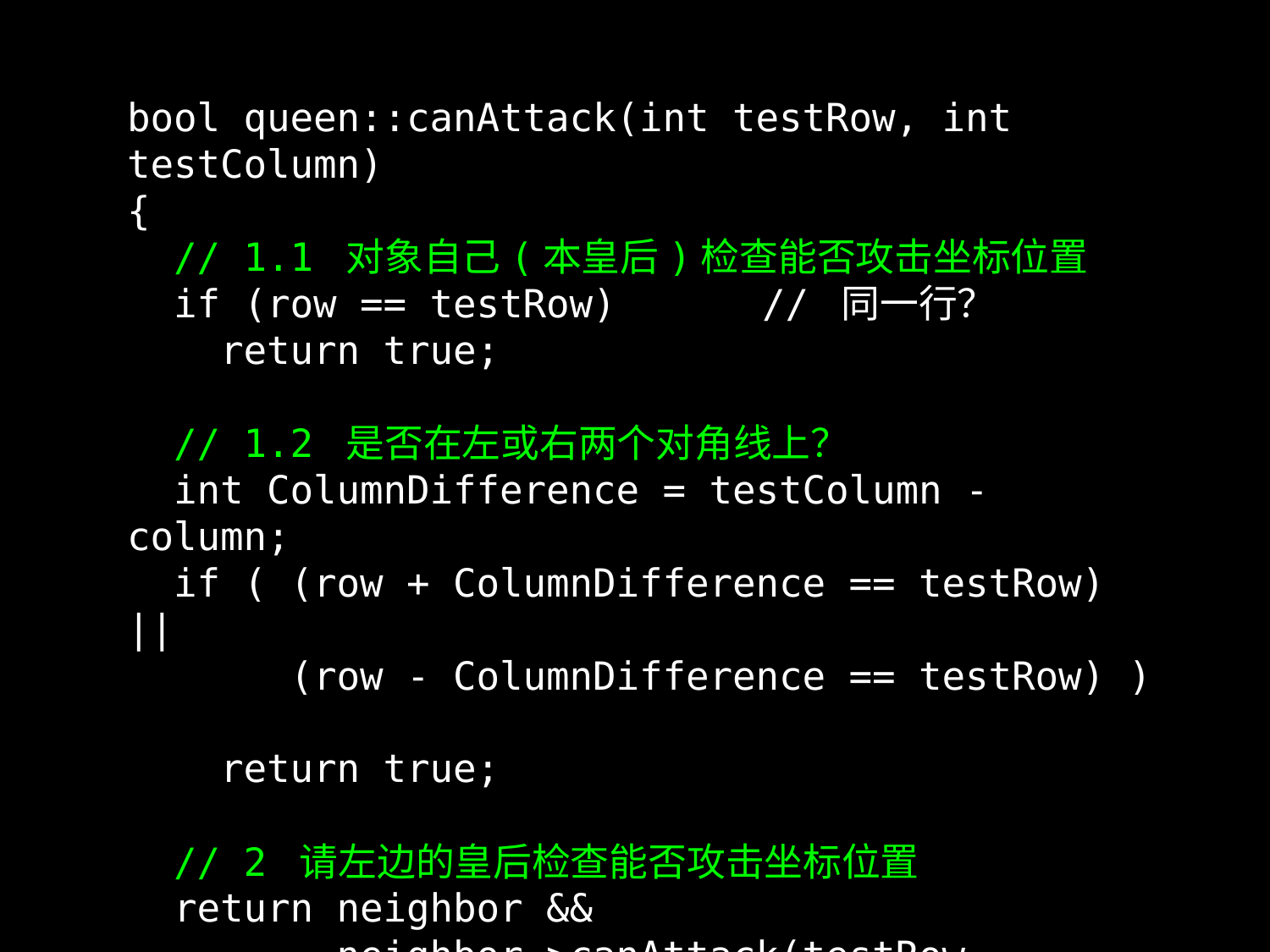

bool queen::canAttack(int testRow, int testColumn)
{
  // 1.1 对象自己(本皇后)检查能否攻击坐标位置
  if (row == testRow)		// 同一行？
    return true;

  // 1.2 是否在左或右两个对角线上？
  int ColumnDifference = testColumn - column;
  if ( (row + ColumnDifference == testRow) ||
       (row - ColumnDifference == testRow) )
    return true;

  // 2 请左边的皇后检查能否攻击坐标位置
  return neighbor &&
         neighbor->canAttack(testRow, testColumn);
} // 编程小技巧：请注意上述逻辑表达式中的求解顺序